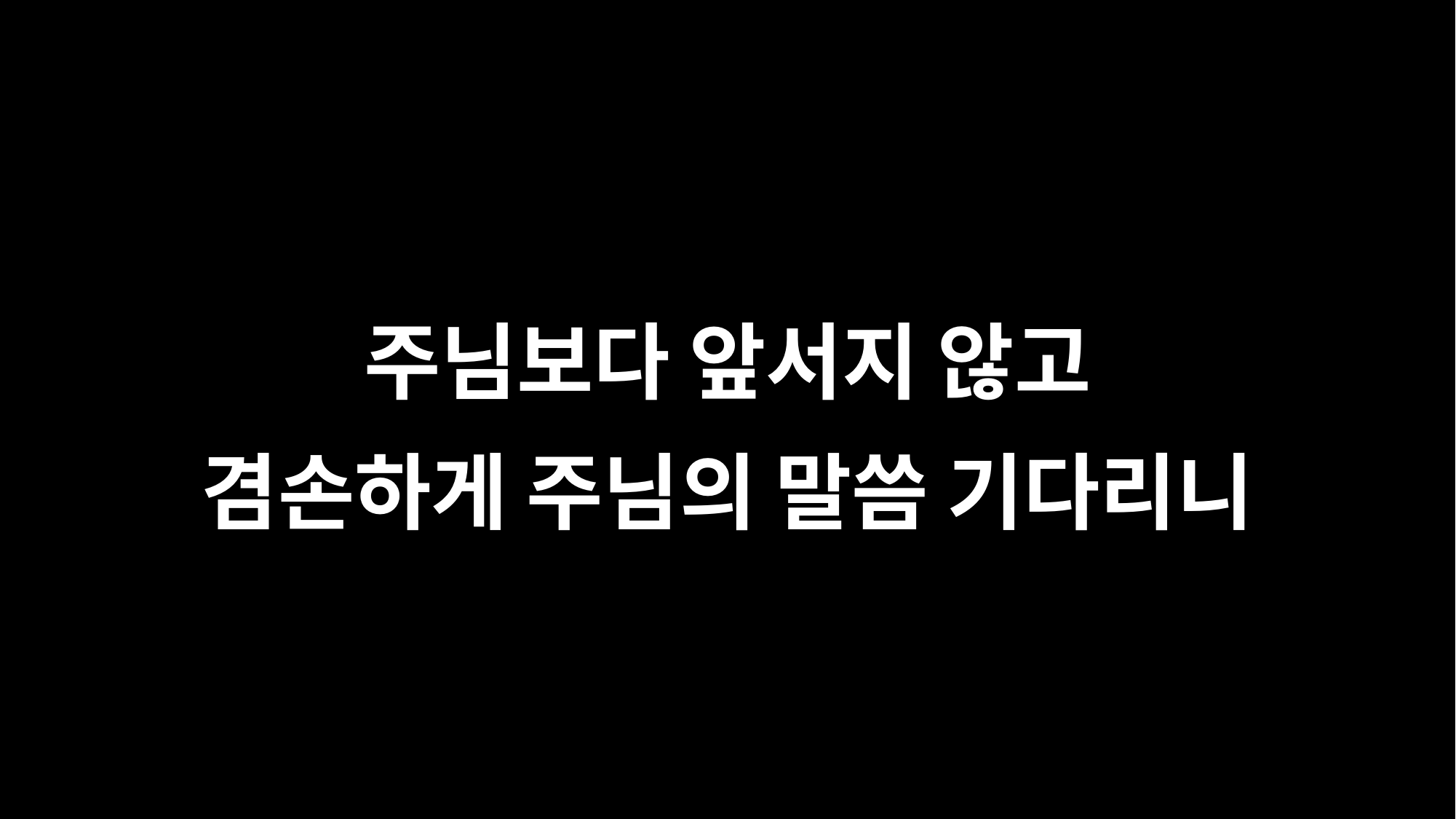

주님보다 앞서지 않고
겸손하게 주님의 말씀 기다리니